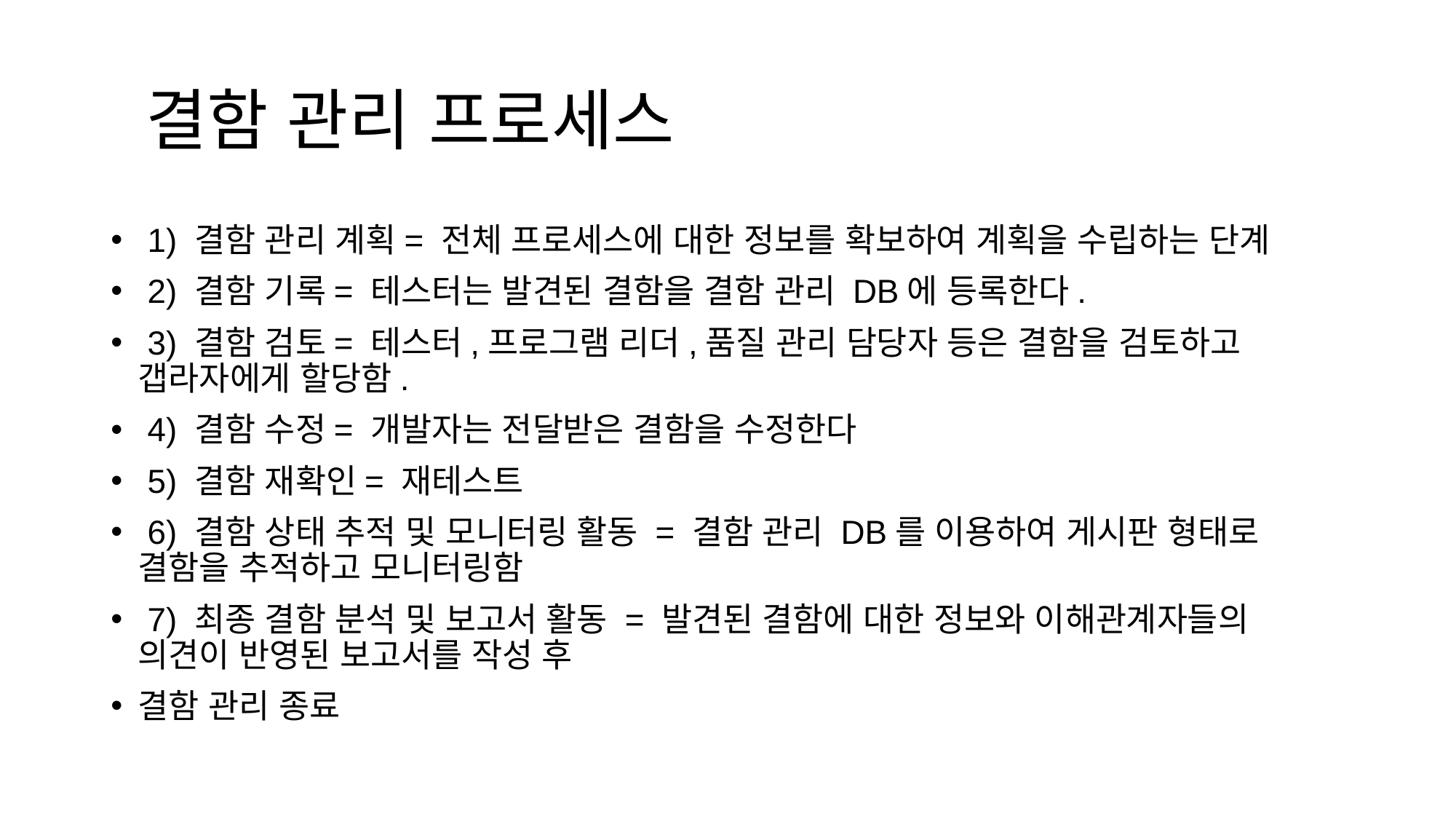

# 결함 관리 프로세스
 1) 결함 관리 계획= 전체 프로세스에 대한 정보를 확보하여 계획을 수립하는 단계
 2) 결함 기록= 테스터는 발견된 결함을 결함 관리 DB에 등록한다.
 3) 결함 검토= 테스터,프로그램 리더,품질 관리 담당자 등은 결함을 검토하고 갭라자에게 할당함.
 4) 결함 수정= 개발자는 전달받은 결함을 수정한다
 5) 결함 재확인= 재테스트
 6) 결함 상태 추적 및 모니터링 활동 = 결함 관리 DB를 이용하여 게시판 형태로 결함을 추적하고 모니터링함
 7) 최종 결함 분석 및 보고서 활동 = 발견된 결함에 대한 정보와 이해관계자들의 의견이 반영된 보고서를 작성 후
결함 관리 종료